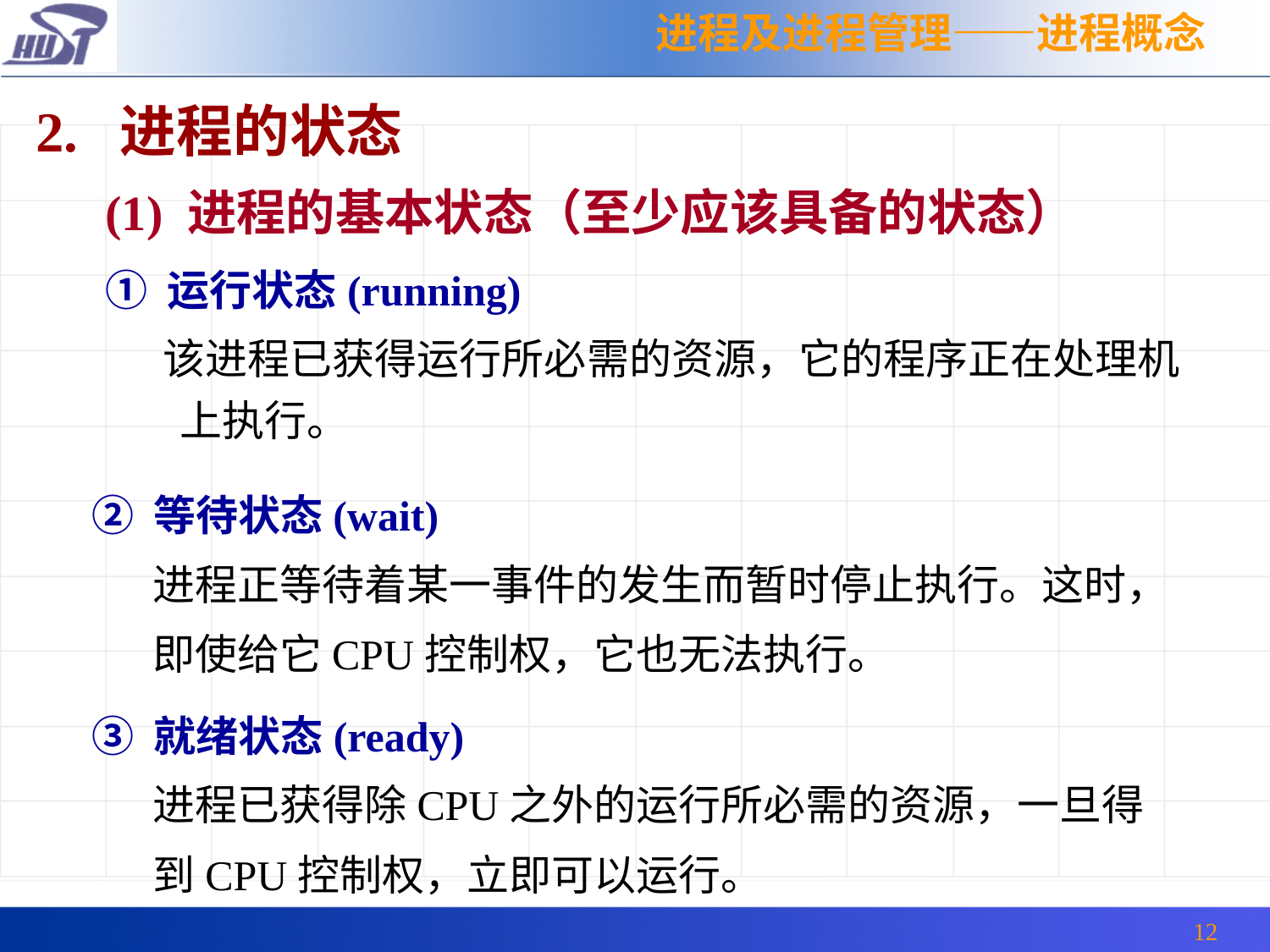

进程及进程管理——进程概念
2.  进程的状态
(1) 进程的基本状态（至少应该具备的状态）
① 运行状态(running)
     该进程已获得运行所必需的资源，它的程序正在处理机上执行。
② 等待状态(wait)
            进程正等待着某一事件的发生而暂时停止执行。这时，
            即使给它CPU控制权，它也无法执行。
③ 就绪状态(ready)
            进程已获得除CPU之外的运行所必需的资源，一旦得
            到CPU控制权，立即可以运行。
12